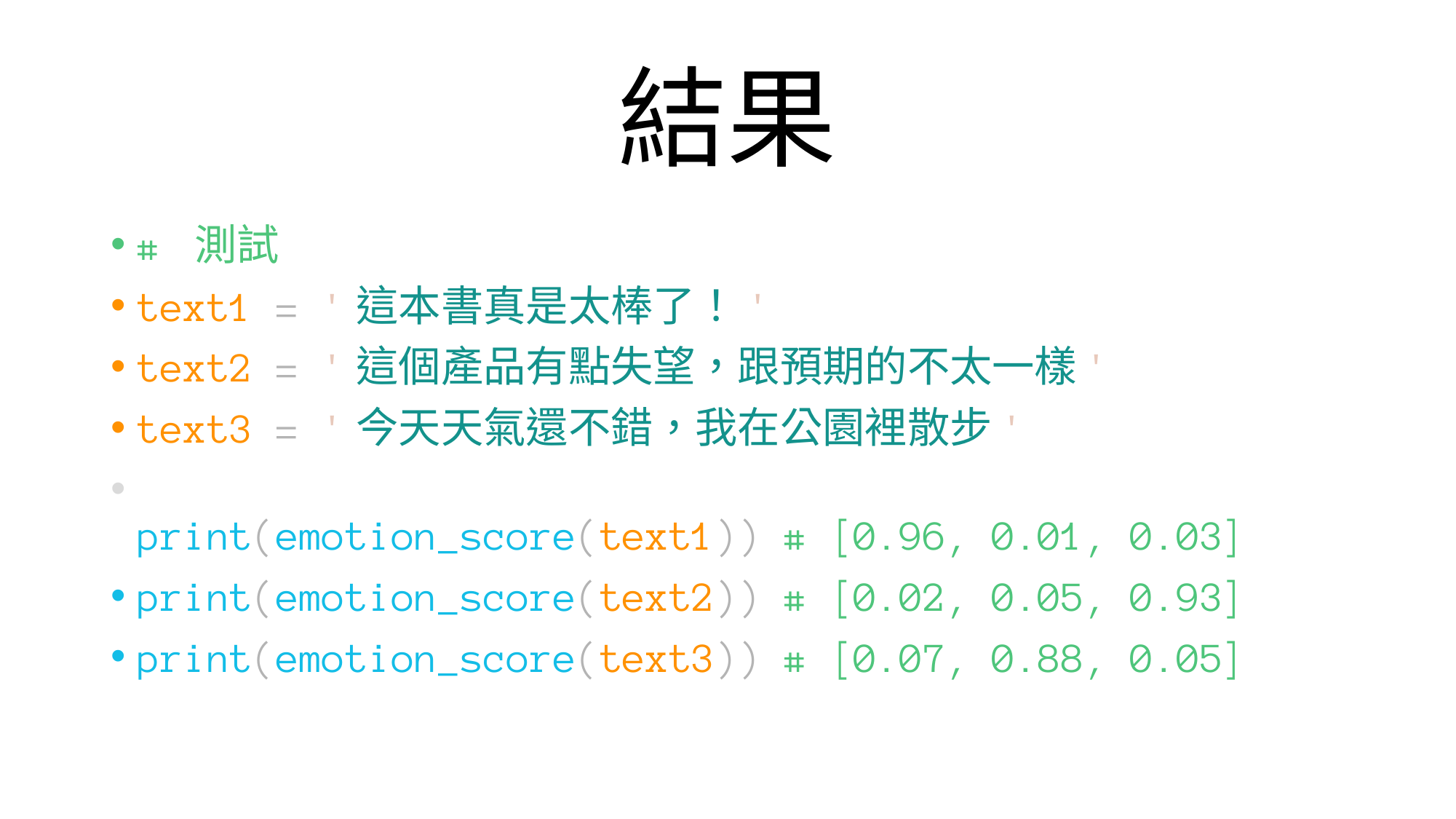

# 結果
# 測試
text1 = '這本書真是太棒了！'
text2 = '這個產品有點失望，跟預期的不太一樣'
text3 = '今天天氣還不錯，我在公園裡散步'
print(emotion_score(text1)) # [0.96, 0.01, 0.03]
print(emotion_score(text2)) # [0.02, 0.05, 0.93]
print(emotion_score(text3)) # [0.07, 0.88, 0.05]